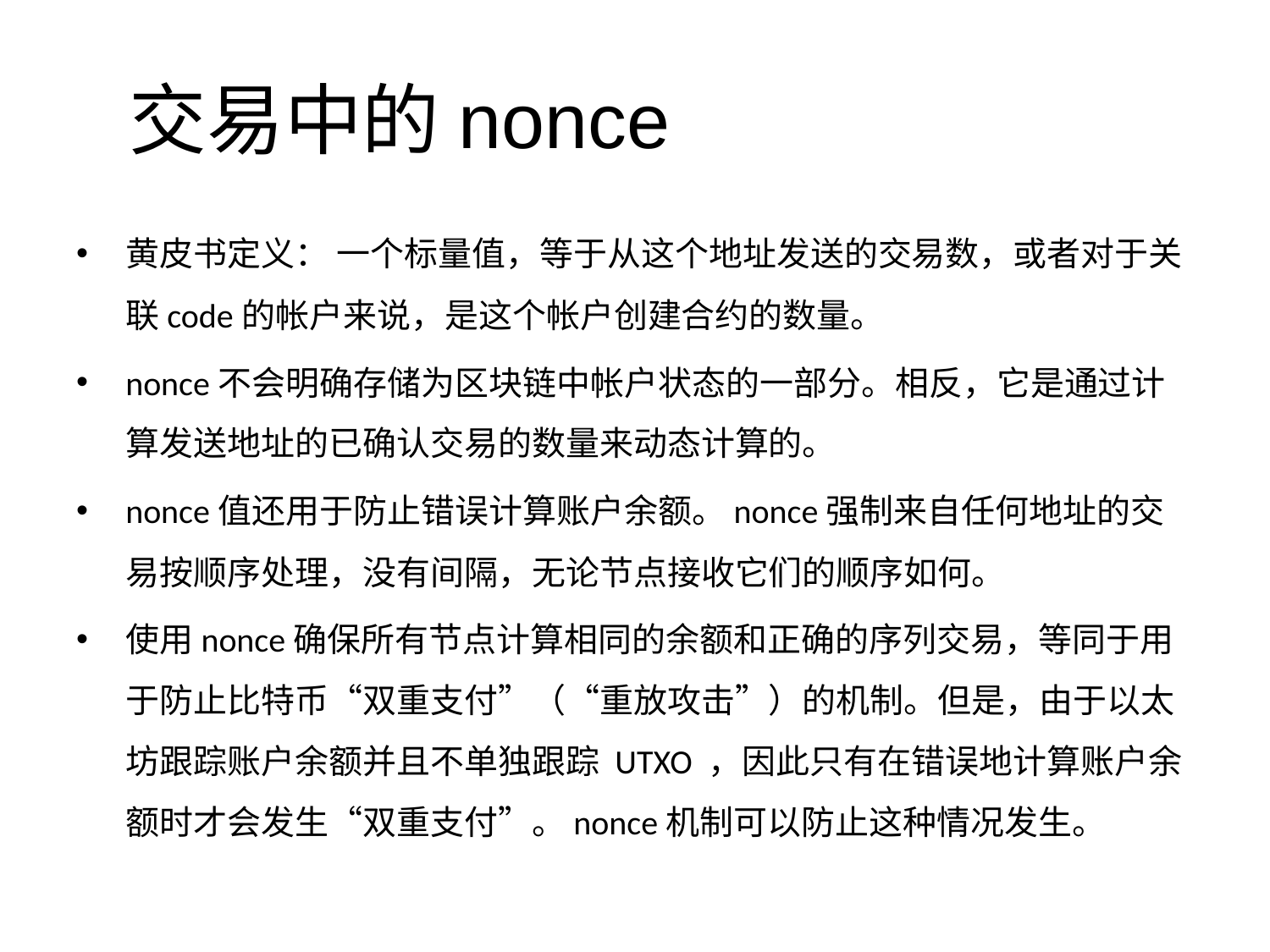

# 交易中的nonce
黄皮书定义： 一个标量值，等于从这个地址发送的交易数，或者对于关联code的帐户来说，是这个帐户创建合约的数量。
nonce不会明确存储为区块链中帐户状态的一部分。相反，它是通过计算发送地址的已确认交易的数量来动态计算的。
nonce值还用于防止错误计算账户余额。nonce强制来自任何地址的交易按顺序处理，没有间隔，无论节点接收它们的顺序如何。
使用nonce确保所有节点计算相同的余额和正确的序列交易，等同于用于防止比特币“双重支付”（“重放攻击”）的机制。但是，由于以太坊跟踪账户余额并且不单独跟踪 UTXO ，因此只有在错误地计算账户余额时才会发生“双重支付”。nonce机制可以防止这种情况发生。